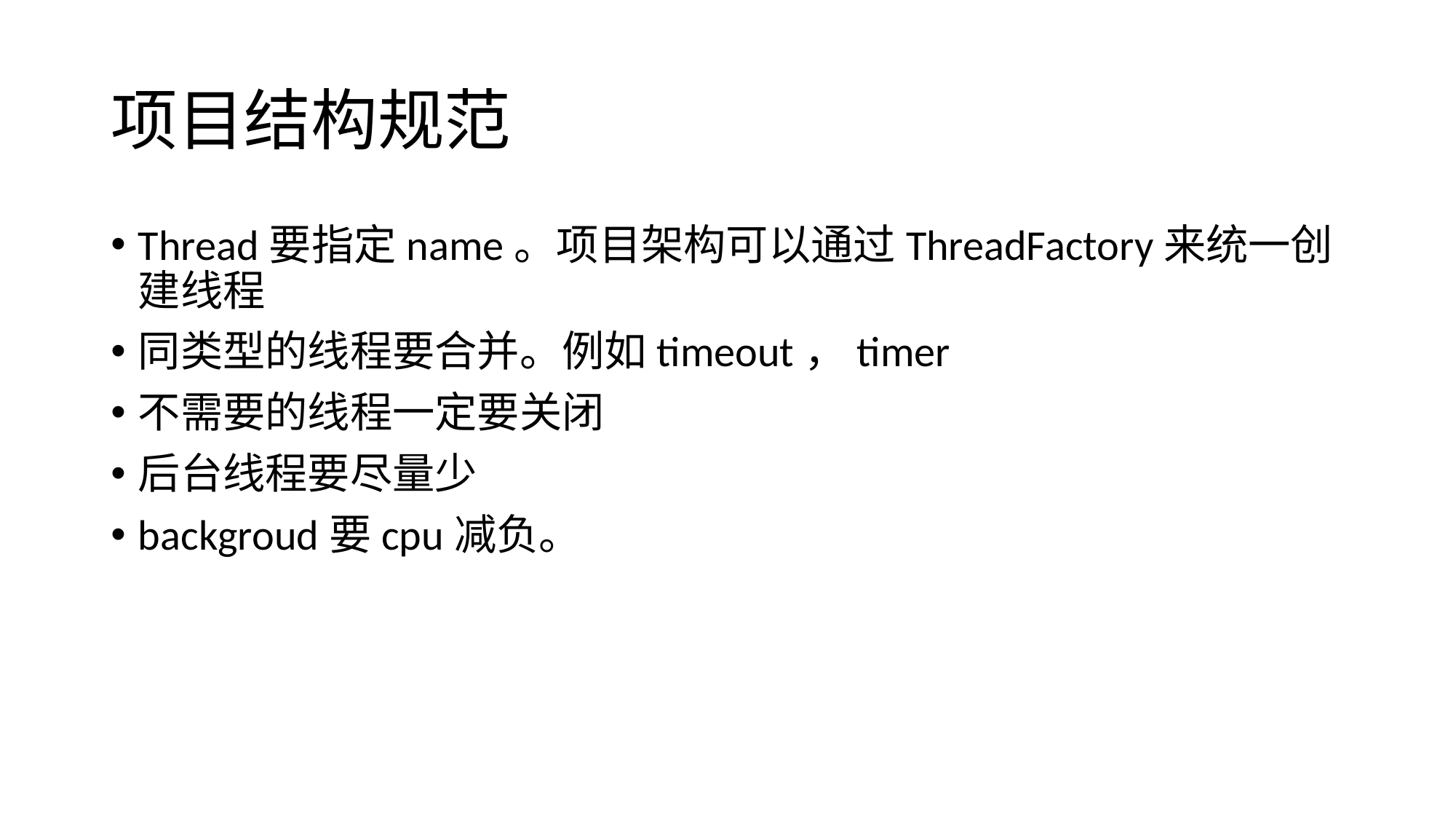

# 项目结构规范
Thread要指定name。项目架构可以通过ThreadFactory来统一创建线程
同类型的线程要合并。例如timeout，timer
不需要的线程一定要关闭
后台线程要尽量少
backgroud要cpu减负。